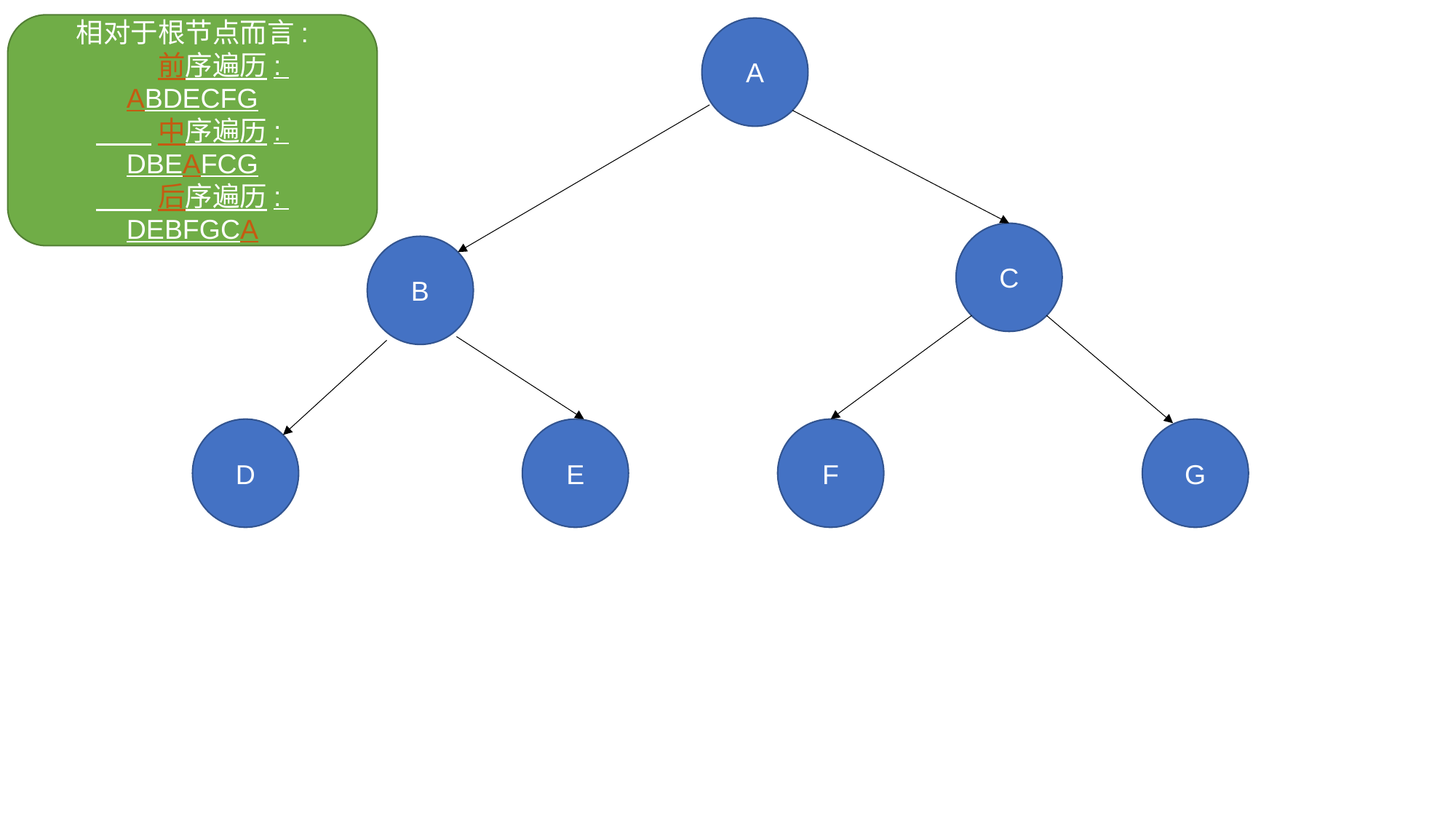

相对于根节点而言:
         前序遍历:  ABDECFG
         中序遍历:  DBEAFCG
         后序遍历:  DEBFGCA
A
C
B
E
D
G
F